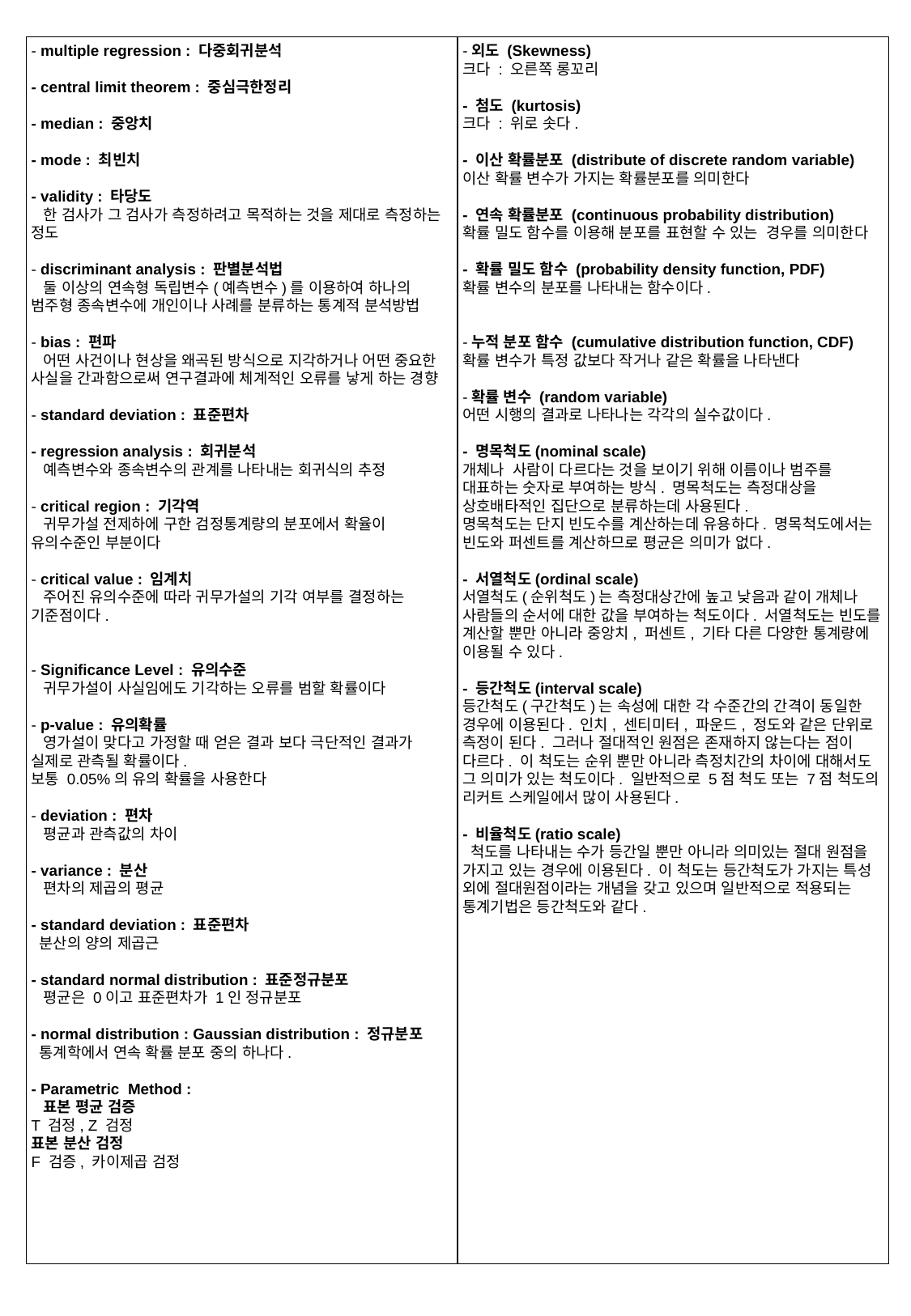

- multiple regression : 다중회귀분석

- central limit theorem : 중심극한정리

- median : 중앙치

- mode : 최빈치

- validity : 타당도
  한 검사가 그 검사가 측정하려고 목적하는 것을 제대로 측정하는 정도

- discriminant analysis : 판별분석법
  둘 이상의 연속형 독립변수(예측변수)를 이용하여 하나의 범주형 종속변수에 개인이나 사례를 분류하는 통계적 분석방법

- bias : 편파
  어떤 사건이나 현상을 왜곡된 방식으로 지각하거나 어떤 중요한 사실을 간과함으로써 연구결과에 체계적인 오류를 낳게 하는 경향

- standard deviation : 표준편차

- regression analysis : 회귀분석
  예측변수와 종속변수의 관계를 나타내는 회귀식의 추정

- critical region : 기각역
  귀무가설 전제하에 구한 검정통계량의 분포에서 확율이 유의수준인 부분이다

- critical value : 임계치
  주어진 유의수준에 따라 귀무가설의 기각 여부를 결정하는 기준점이다.

- Significance Level : 유의수준
  귀무가설이 사실임에도 기각하는 오류를 범할 확률이다

- p-value : 유의확률
  영가설이 맞다고 가정할 때 얻은 결과 보다 극단적인 결과가 실제로 관측될 확률이다.
보통 0.05%의 유의 확률을 사용한다

- deviation : 편차
  평균과 관측값의 차이

- variance : 분산
  편차의 제곱의 평균

- standard deviation : 표준편차
 분산의 양의 제곱근

- standard normal distribution : 표준정규분포
  평균은 0이고 표준편차가 1인 정규분포

- normal distribution : Gaussian distribution : 정규분포
 통계학에서 연속 확률 분포 중의 하나다.

- Parametric  Method :
  표본 평균 검증
T 검정, Z 검정
표본 분산 검정
F 검증, 카이제곱 검정

-외도 (Skewness)
크다 : 오른쪽 롱꼬리

- 첨도 (kurtosis)
크다 : 위로 솟다.

- 이산 확률분포 (distribute of discrete random variable)
이산 확률 변수가 가지는 확률분포를 의미한다

- 연속 확률분포 (continuous probability distribution)
확률 밀도 함수를 이용해 분포를 표현할 수 있는  경우를 의미한다

- 확률 밀도 함수 (probability density function, PDF)
확률 변수의 분포를 나타내는 함수이다.

-누적 분포 함수 (cumulative distribution function, CDF)
확률 변수가 특정 값보다 작거나 같은 확률을 나타낸다

-확률 변수 (random variable)
어떤 시행의 결과로 나타나는 각각의 실수값이다.

- 명목척도(nominal scale)
개체나  사람이 다르다는 것을 보이기 위해 이름이나 범주를 대표하는 숫자로 부여하는 방식. 명목척도는 측정대상을 상호배타적인 집단으로 분류하는데 사용된다.
명목척도는 단지 빈도수를 계산하는데 유용하다. 명목척도에서는 빈도와 퍼센트를 계산하므로 평균은 의미가 없다.

- 서열척도(ordinal scale)
서열척도(순위척도)는 측정대상간에 높고 낮음과 같이 개체나 사람들의 순서에 대한 값을 부여하는 척도이다. 서열척도는 빈도를 계산할 뿐만 아니라 중앙치, 퍼센트, 기타 다른 다양한 통계량에 이용될 수 있다.

- 등간척도(interval scale)
등간척도(구간척도)는 속성에 대한 각 수준간의 간격이 동일한 경우에 이용된다. 인치, 센티미터, 파운드, 정도와 같은 단위로 측정이 된다. 그러나 절대적인 원점은 존재하지 않는다는 점이 다르다. 이 척도는 순위 뿐만 아니라 측정치간의 차이에 대해서도 그 의미가 있는 척도이다. 일반적으로 5점 척도 또는 7점 척도의 리커트 스케일에서 많이 사용된다.

- 비율척도(ratio scale)
 척도를 나타내는 수가 등간일 뿐만 아니라 의미있는 절대 원점을 가지고 있는 경우에 이용된다. 이 척도는 등간척도가 가지는 특성 외에 절대원점이라는 개념을 갖고 있으며 일반적으로 적용되는 통계기법은 등간척도와 같다.